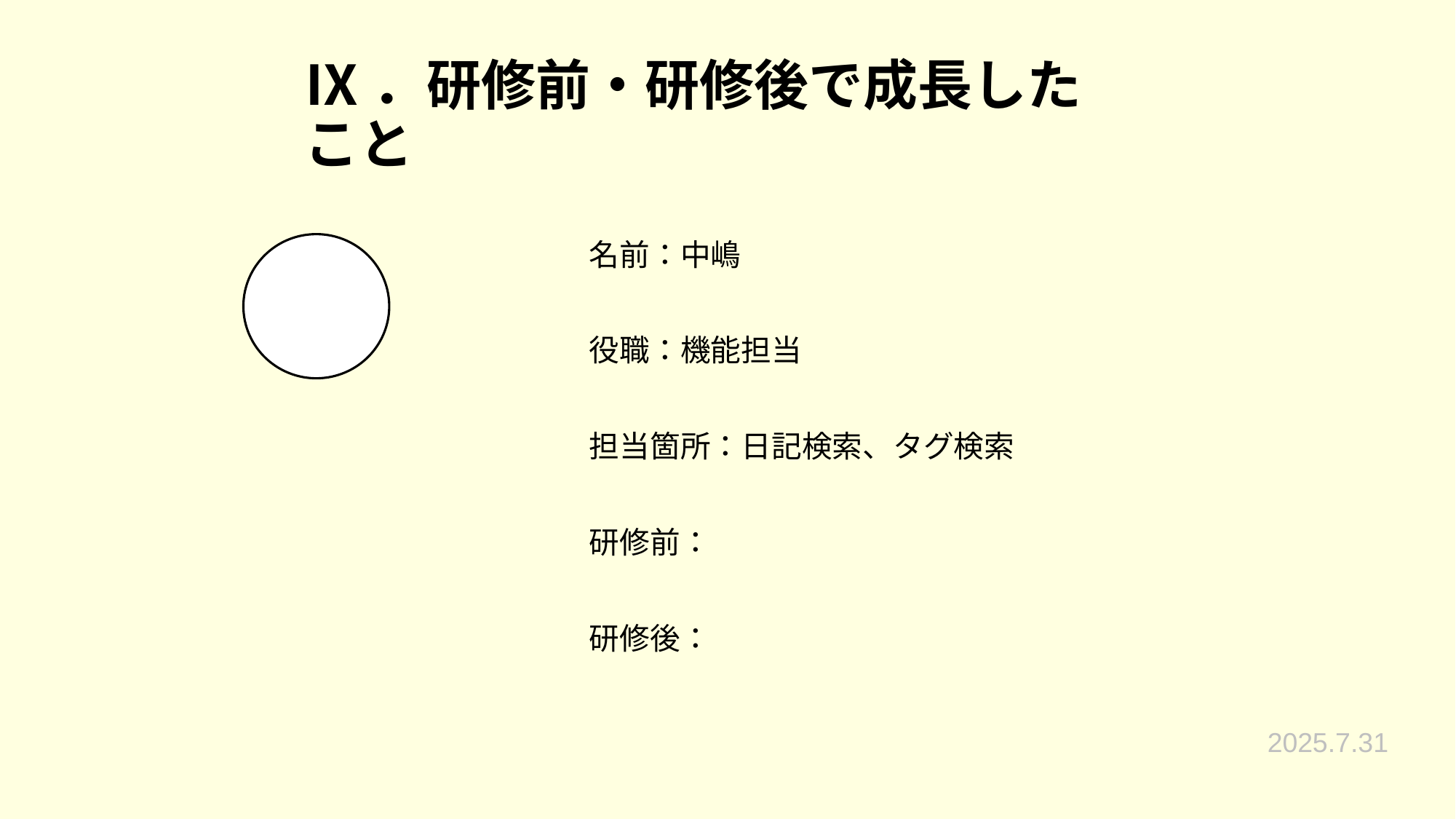

# Ⅸ．研修前・研修後で成長したこと

名前：中嶋

役職：機能担当

担当箇所：日記検索、タグ検索

研修前：

研修後：

2025.7.31